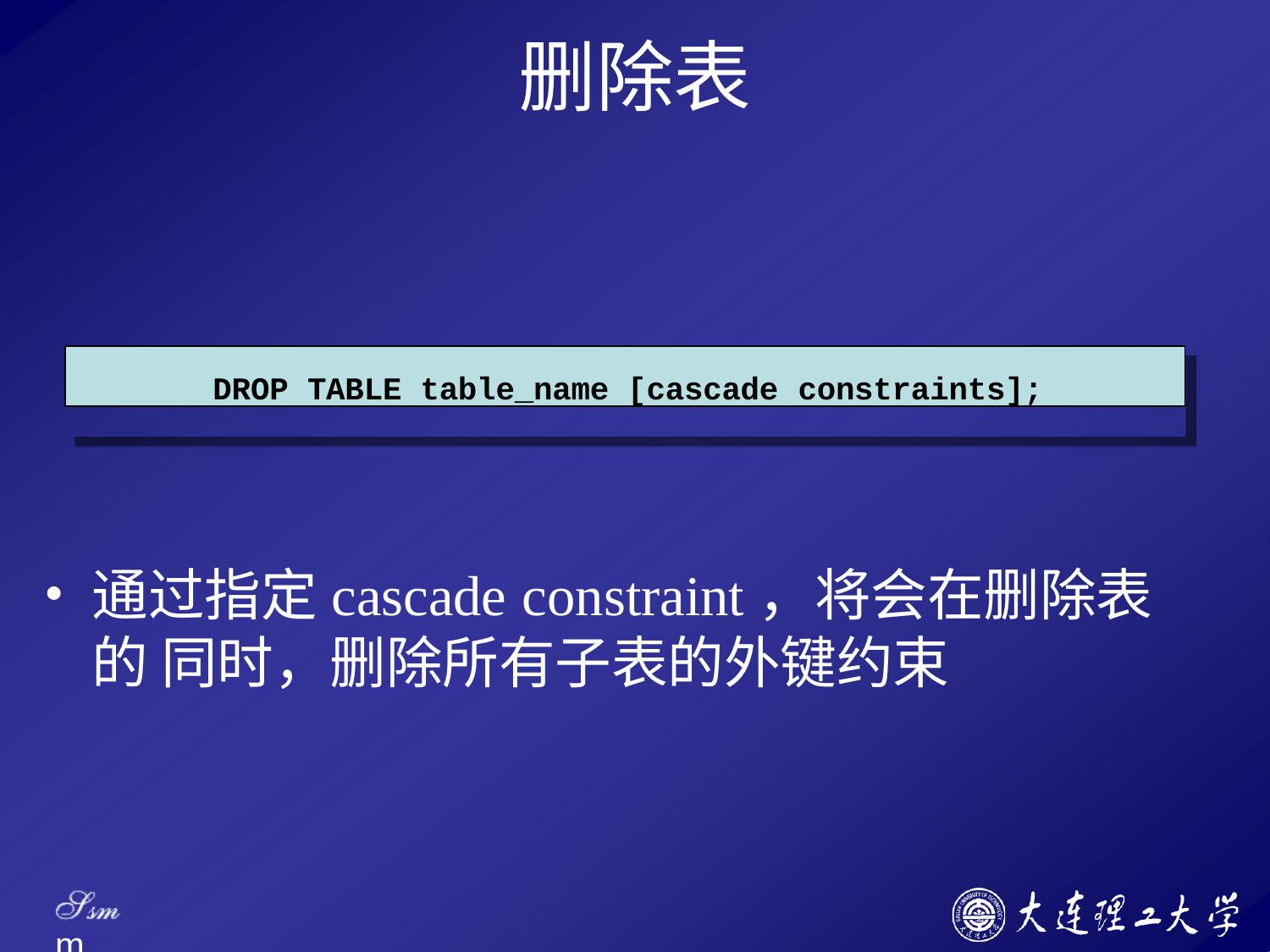

# 删除表
DROP TABLE table_name [cascade constraints];

通过指定cascade constraint，将会在删除表的 同时，删除所有子表的外键约束

Ssm